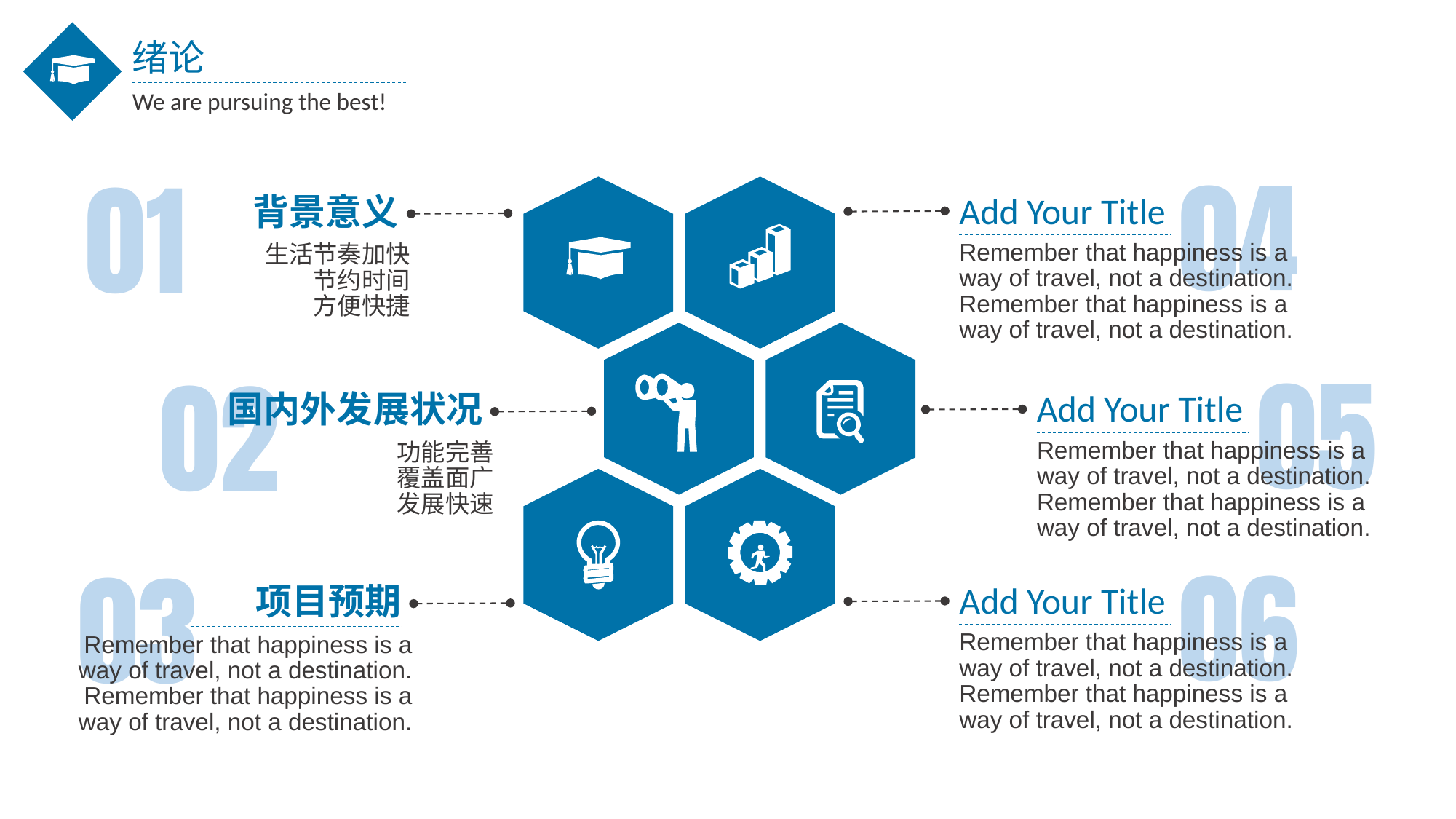

绪论

We are pursuing the best!
04
Add Your Title
Remember that happiness is a way of travel, not a destination. Remember that happiness is a way of travel, not a destination.
01
背景意义
生活节奏加快
节约时间
方便快捷

05
Add Your Title
Remember that happiness is a way of travel, not a destination. Remember that happiness is a way of travel, not a destination.
02
国内外发展状况
功能完善
覆盖面广
发展快速

06
Add Your Title
Remember that happiness is a way of travel, not a destination. Remember that happiness is a way of travel, not a destination.
03
项目预期
Remember that happiness is a way of travel, not a destination. Remember that happiness is a way of travel, not a destination.